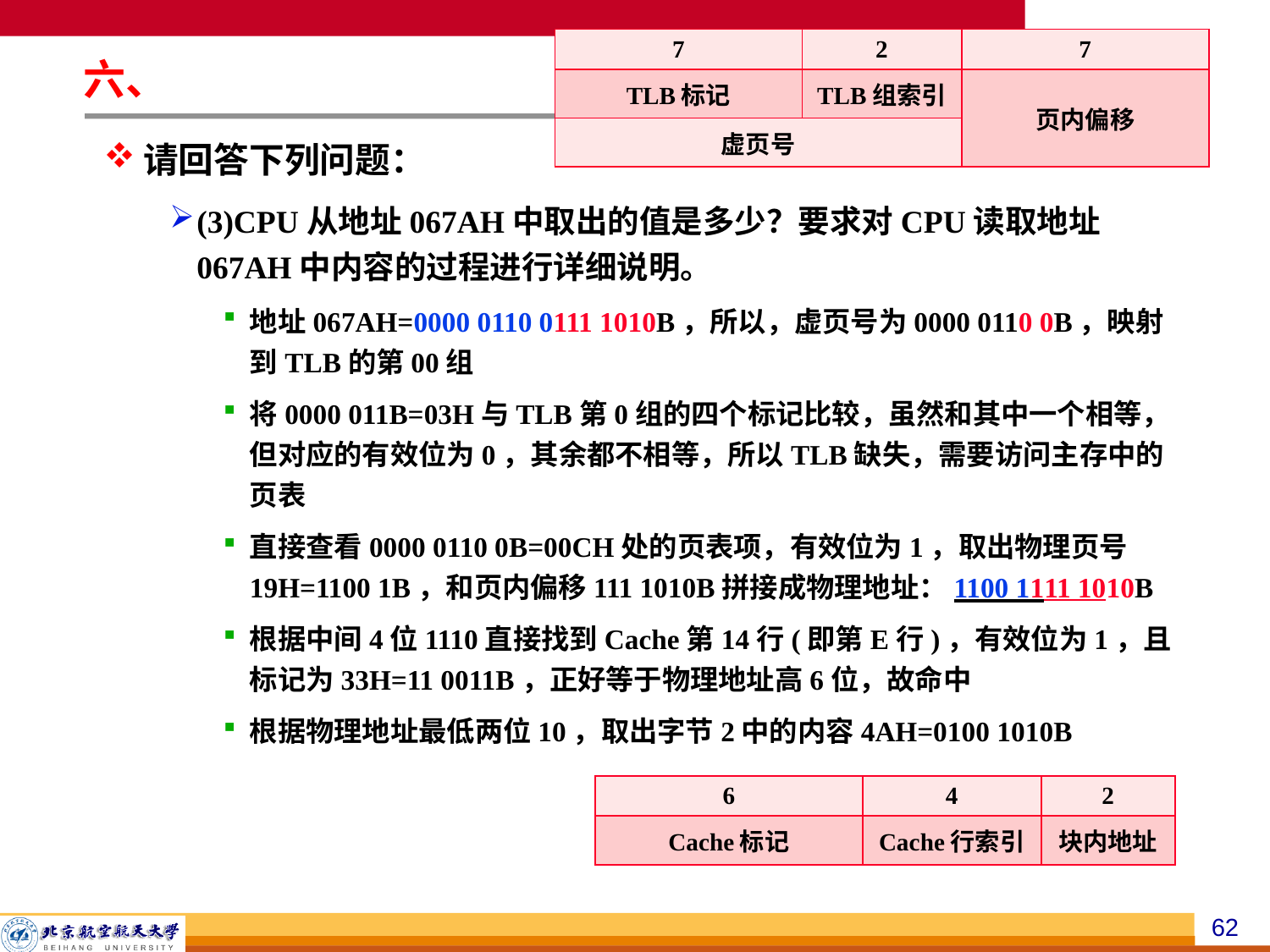

| 7 | 2 | 7 |
| --- | --- | --- |
| TLB标记 | TLB组索引 | 页内偏移 |
| 虚页号 |  |  |
六、
请回答下列问题：
(3)CPU从地址067AH中取出的值是多少？要求对CPU读取地址067AH中内容的过程进行详细说明。
地址067AH=0000 0110 0111 1010B，所以，虚页号为0000 0110 0B，映射到TLB的第00组
将0000 011B=03H与TLB第0组的四个标记比较，虽然和其中一个相等，但对应的有效位为0，其余都不相等，所以TLB缺失，需要访问主存中的页表
直接查看0000 0110 0B=00CH处的页表项，有效位为1，取出物理页号19H=1100 1B，和页内偏移111 1010B拼接成物理地址：1100 1111 1010B
根据中间4位1110直接找到Cache第14行(即第E行)，有效位为1，且标记为33H=11 0011B，正好等于物理地址高6位，故命中
根据物理地址最低两位10，取出字节2中的内容4AH=0100 1010B
| 6 | 4 | 2 |
| --- | --- | --- |
| Cache标记 | Cache行索引 | 块内地址 |